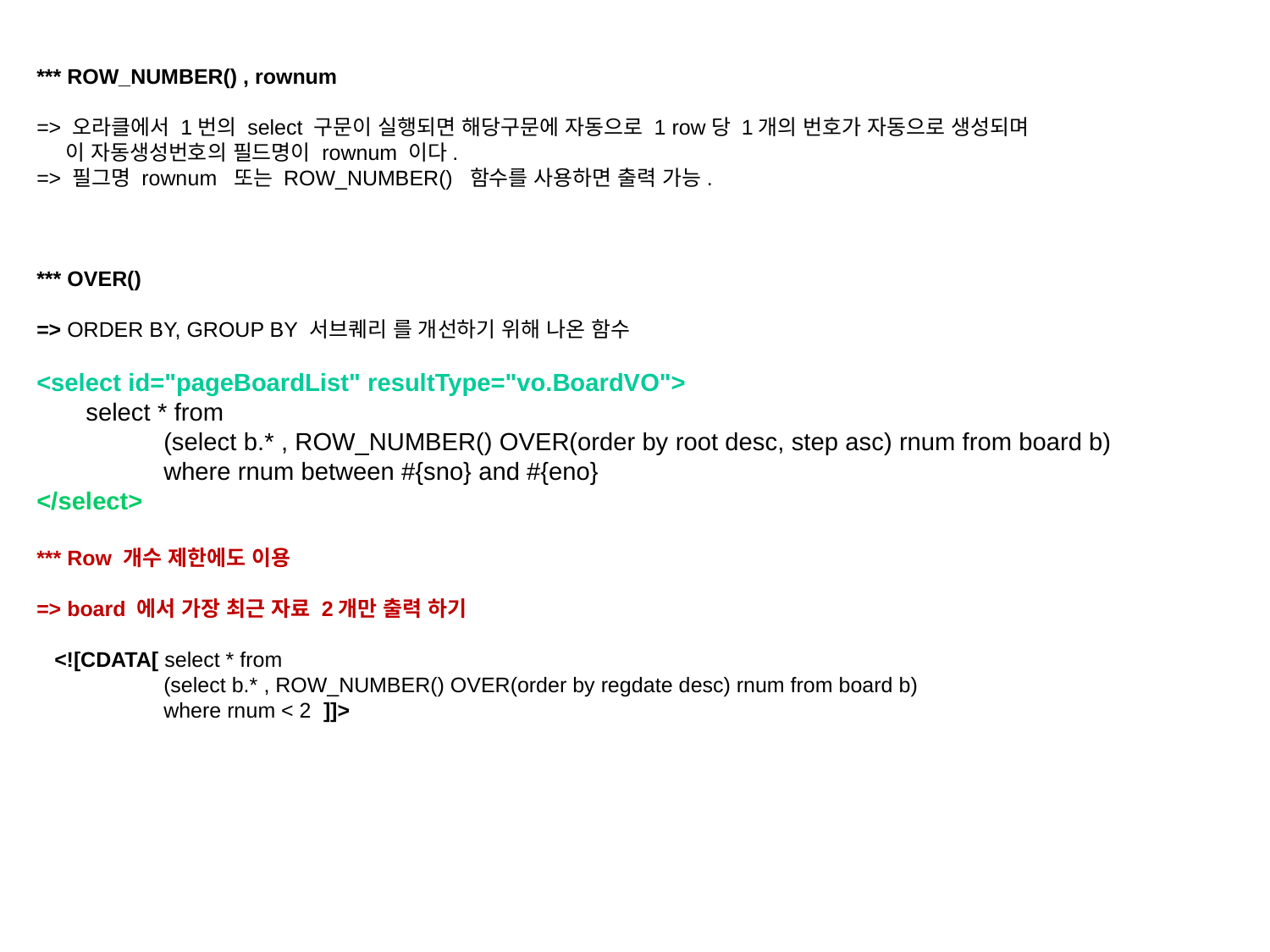

*** ROW_NUMBER() , rownum

=> 오라클에서 1번의 select 구문이 실행되면 해당구문에 자동으로 1 row당 1개의 번호가 자동으로 생성되며
    이 자동생성번호의 필드명이 rownum 이다.
=> 필그명 rownum  또는 ROW_NUMBER()  함수를 사용하면 출력 가능.

*** OVER()

=> ORDER BY, GROUP BY 서브퀘리 를 개선하기 위해 나온 함수

<select id="pageBoardList" resultType="vo.BoardVO">
       select * from
	(select b.* , ROW_NUMBER() OVER(order by root desc, step asc) rnum from board b)
	where rnum between #{sno} and #{eno}
</select>

*** Row 개수 제한에도 이용
=> board 에서 가장 최근 자료 2개만 출력 하기

   <![CDATA[ select * from
	(select b.* , ROW_NUMBER() OVER(order by regdate desc) rnum from board b)
	where rnum < 2  ]]>